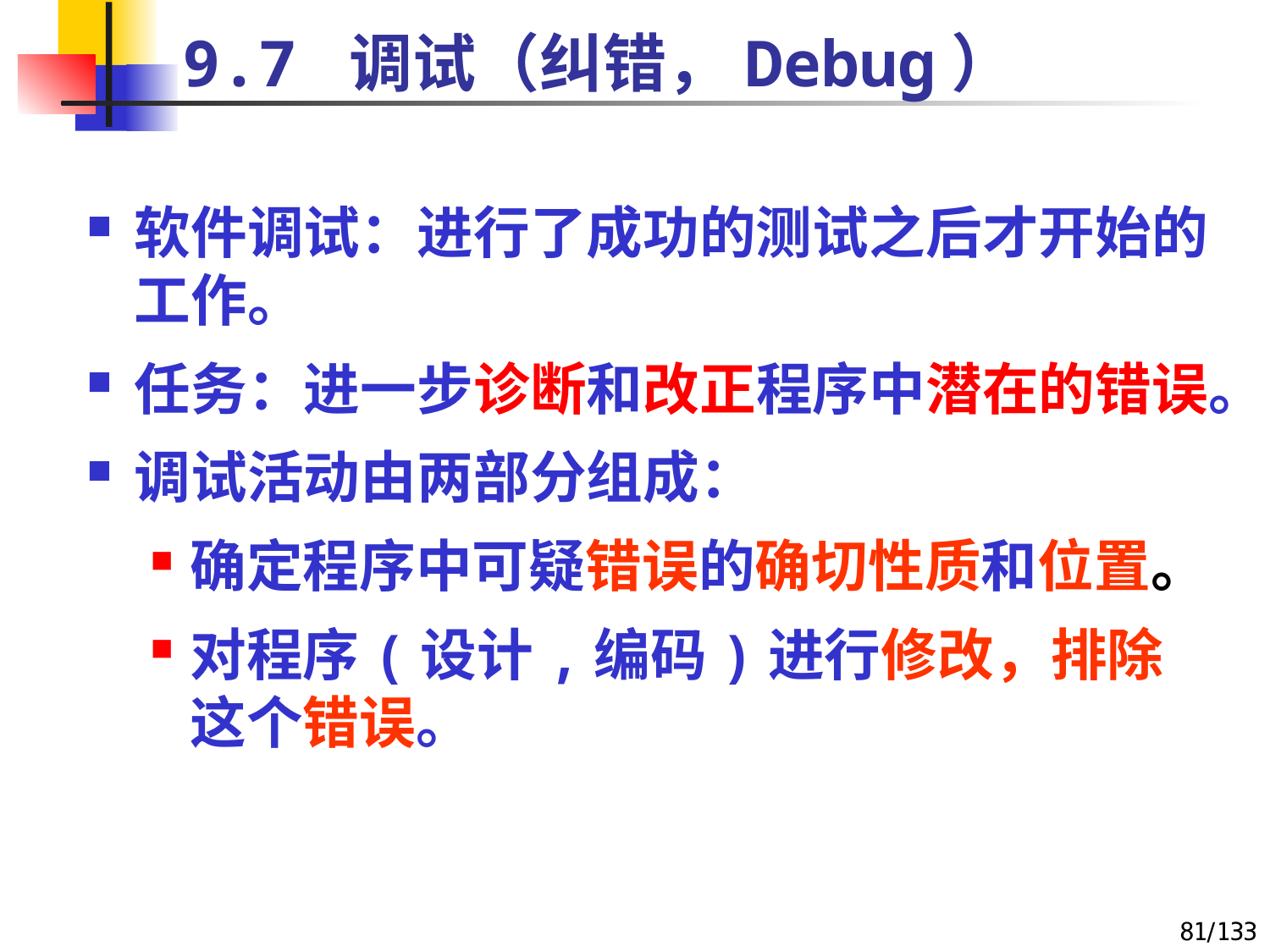

# 9.7 调试（纠错，Debug）
软件调试：进行了成功的测试之后才开始的工作。
任务：进一步诊断和改正程序中潜在的错误。
调试活动由两部分组成：
确定程序中可疑错误的确切性质和位置。
对程序(设计,编码)进行修改，排除这个错误。

81/133